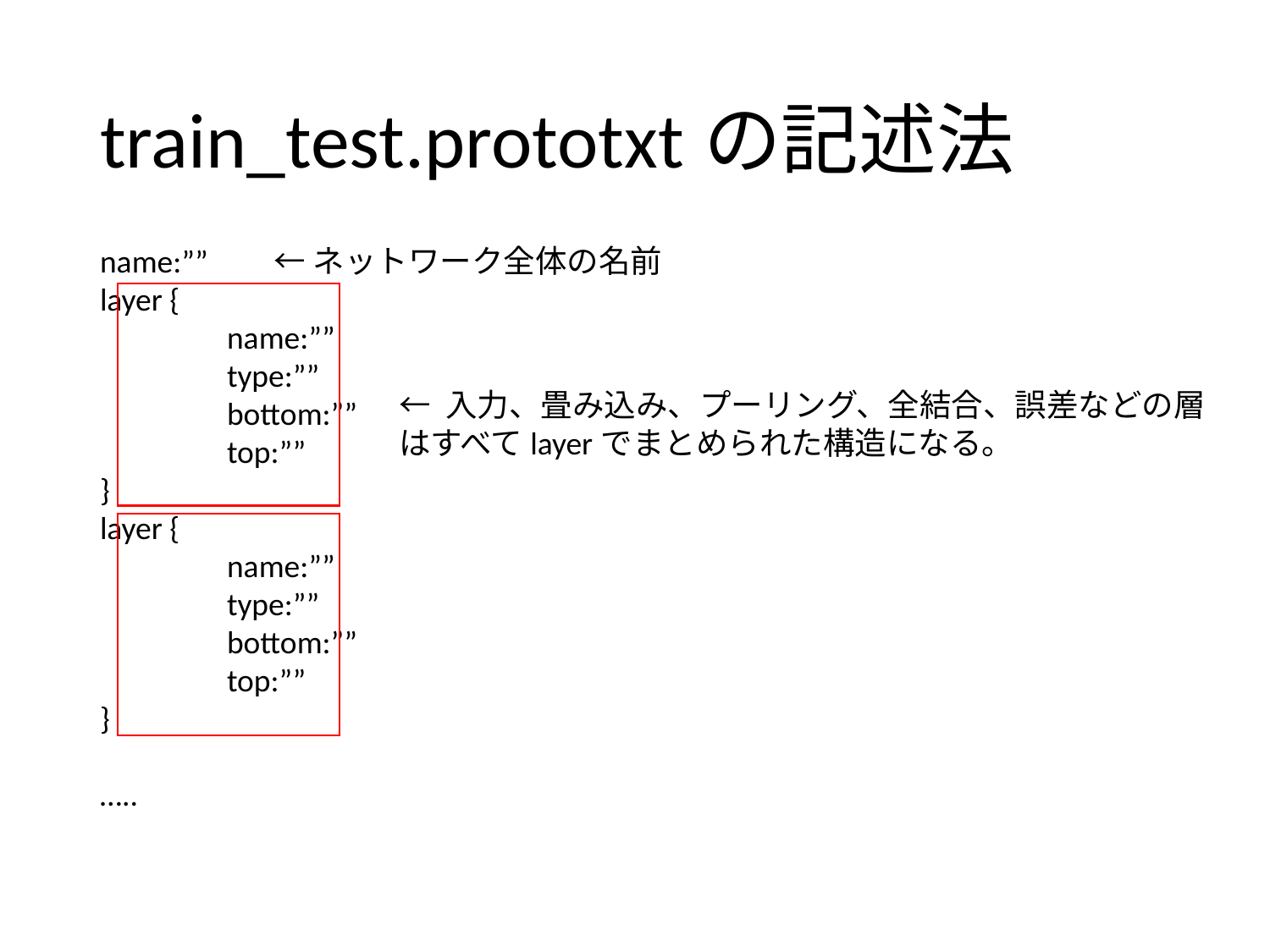

# train_test.prototxtの記述法
name:””
layer {
	name:””
	type:””
	bottom:””
	top:””
}
layer {
	name:””
	type:””
	bottom:””
	top:””
}

…..
←ネットワーク全体の名前

← 入力、畳み込み、プーリング、全結合、誤差などの層
はすべてlayerでまとめられた構造になる。